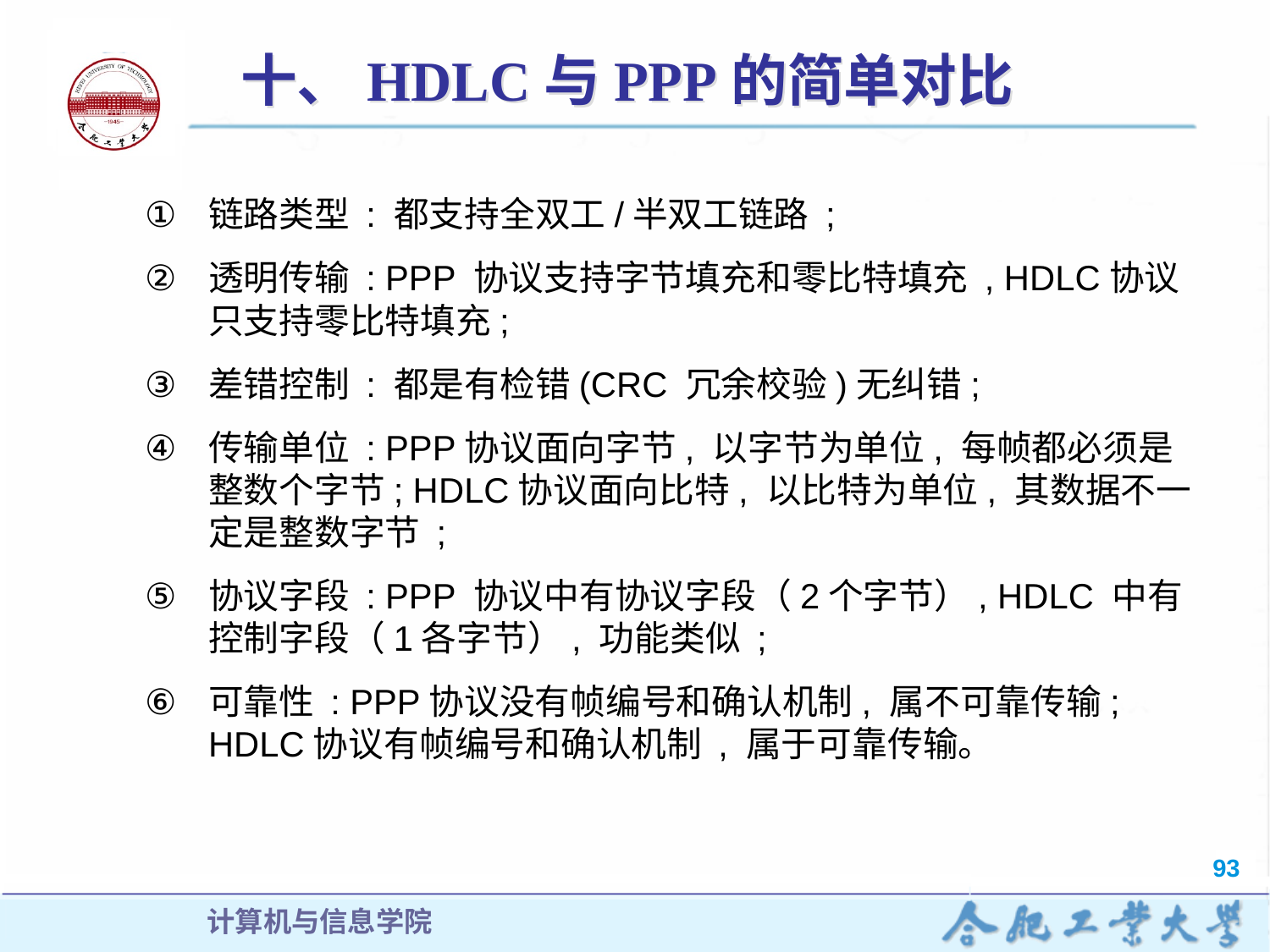

# 十、HDLC与PPP的简单对比
链路类型 : 都支持全双工/半双工链路 ;
透明传输 : PPP 协议支持字节填充和零比特填充 , HDLC协议 只支持零比特填充;
差错控制 : 都是有检错(CRC 冗余校验)无纠错;
传输单位 : PPP协议面向字节, 以字节为单位, 每帧都必须是整数个字节; HDLC协议面向比特, 以比特为单位, 其数据不一定是整数字节 ;
协议字段 : PPP 协议中有协议字段（2个字节）, HDLC 中有控制字段（1各字节）, 功能类似 ;
可靠性 : PPP协议没有帧编号和确认机制, 属不可靠传输; HDLC协议有帧编号和确认机制 , 属于可靠传输。